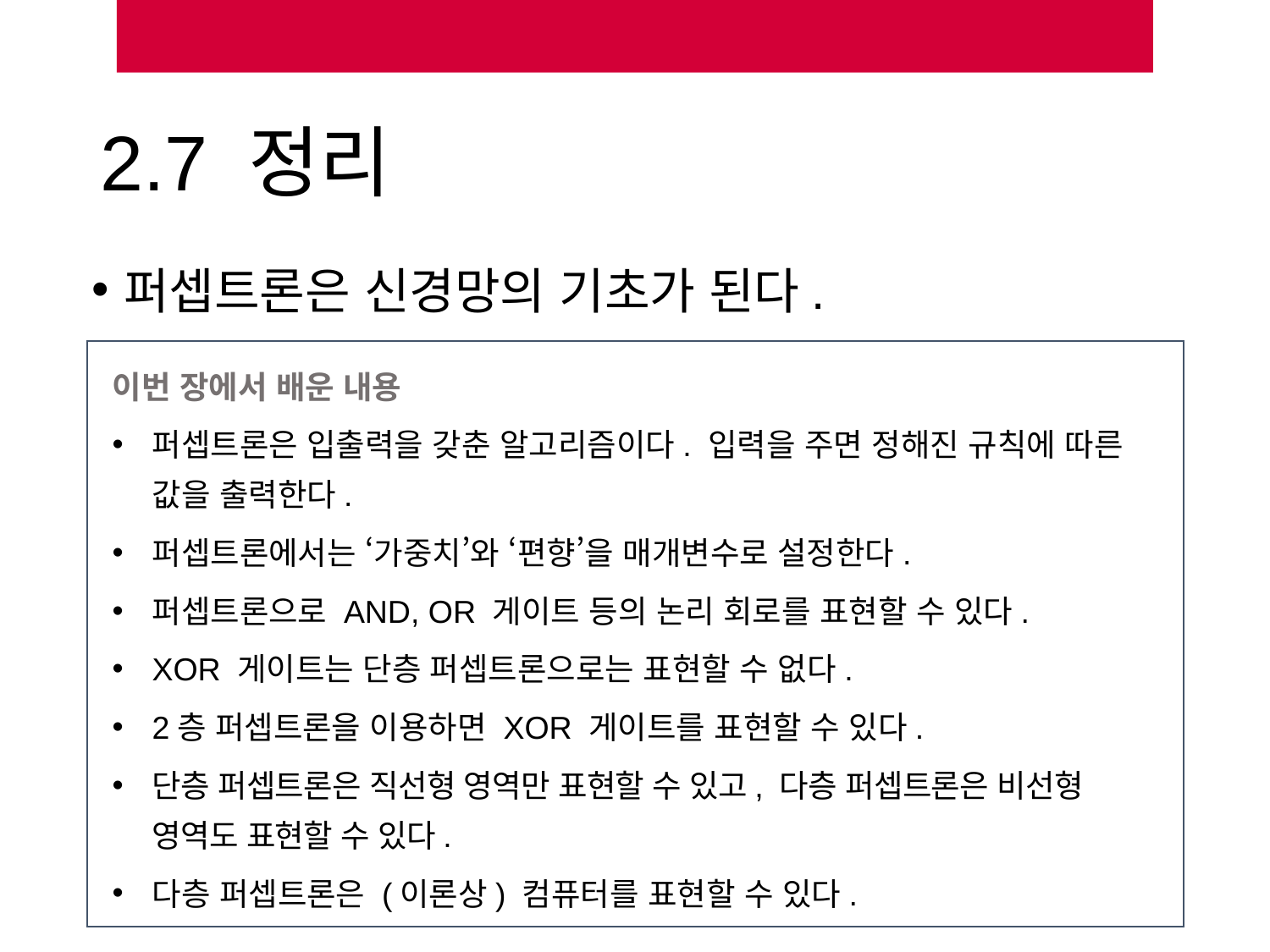

# 2.7 정리
퍼셉트론은 신경망의 기초가 된다.
이번 장에서 배운 내용
퍼셉트론은 입출력을 갖춘 알고리즘이다. 입력을 주면 정해진 규칙에 따른 값을 출력한다.
퍼셉트론에서는 ‘가중치’와 ‘편향’을 매개변수로 설정한다.
퍼셉트론으로 AND, OR 게이트 등의 논리 회로를 표현할 수 있다.
XOR 게이트는 단층 퍼셉트론으로는 표현할 수 없다.
2층 퍼셉트론을 이용하면 XOR 게이트를 표현할 수 있다.
단층 퍼셉트론은 직선형 영역만 표현할 수 있고, 다층 퍼셉트론은 비선형 영역도 표현할 수 있다.
다층 퍼셉트론은 (이론상) 컴퓨터를 표현할 수 있다.